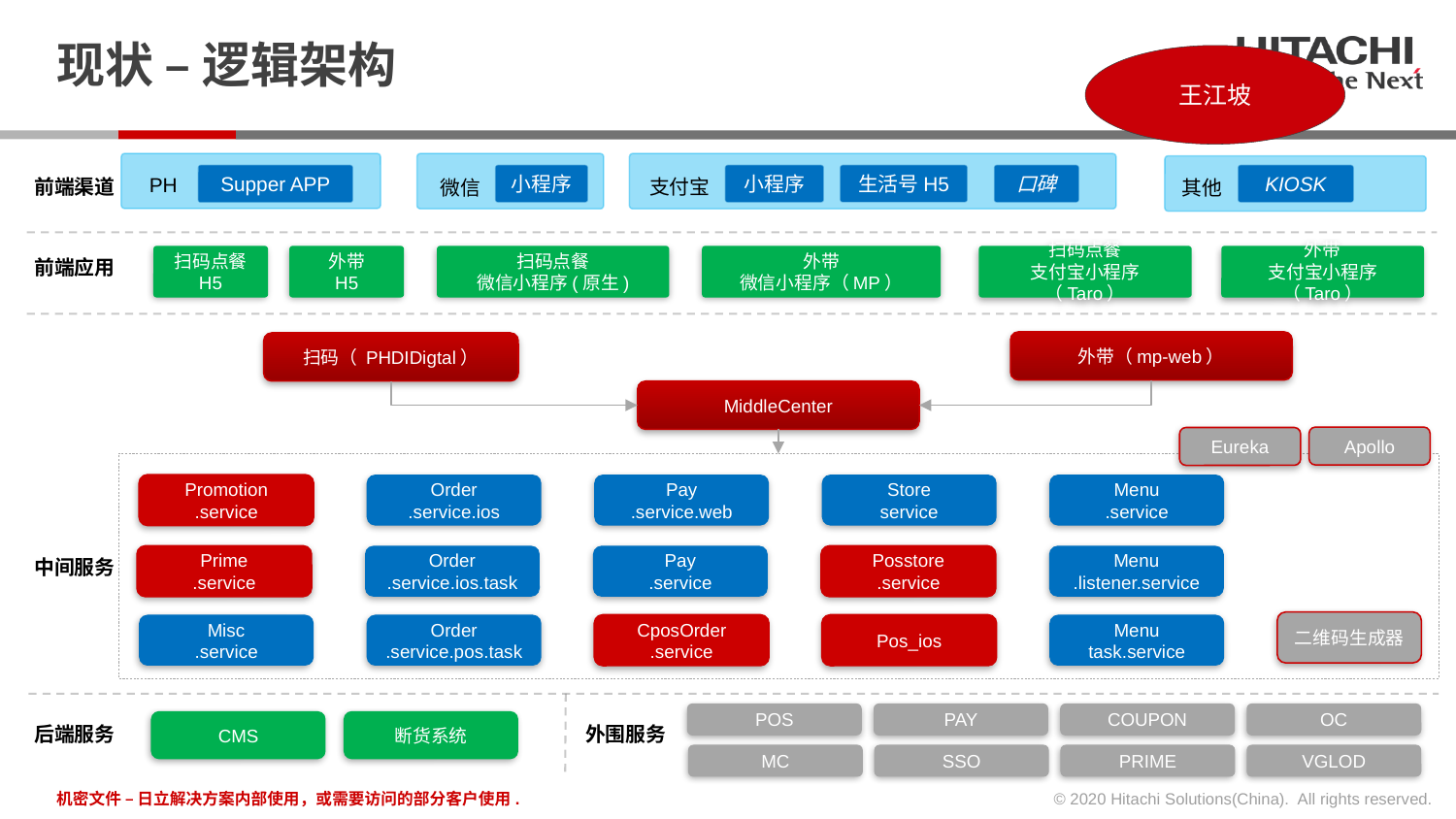

# 现状 – 逻辑架构
王江坡

PH
Supper APP
小程序
小程序
生活号H5
口碑
KIOSK
前端渠道
支付宝
其他
微信
扫码点餐
H5
外带
H5
扫码点餐
微信小程序(原生)
外带
微信小程序（MP）
扫码点餐
支付宝小程序（Taro）
外带
支付宝小程序（Taro）
前端应用
外带（mp-web）
扫码（ PHDIDigtal）
MiddleCenter
Apollo
Eureka

Promotion
.service
Order
.service.ios
Pay
.service.web
Store
service
Menu
.service
Prime
.service
Order
.service.ios.task
Pay
.service
Posstore
.service
Menu
.listener.service
中间服务
二维码生成器
Misc
.service
Order
.service.pos.task
CposOrder
.service
Pos_ios
Menu
task.service
POS
PAY
COUPON
OC
CMS
断货系统
外围服务
后端服务
MC
SSO
PRIME
VGLOD